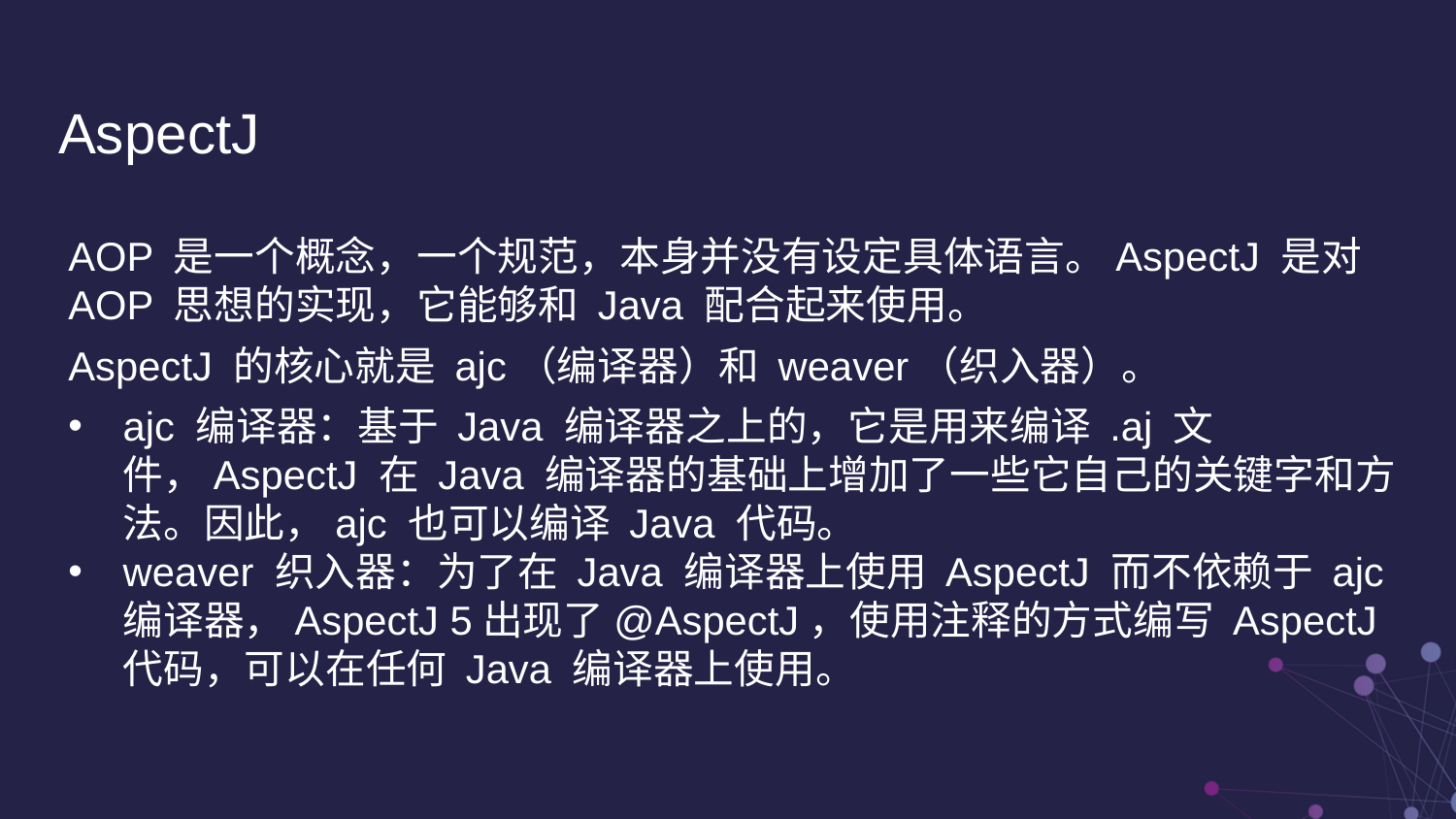

AspectJ
AOP 是一个概念，一个规范，本身并没有设定具体语言。AspectJ 是对AOP 思想的实现，它能够和 Java 配合起来使用。
AspectJ 的核心就是 ajc（编译器）和 weaver（织入器）。
ajc 编译器：基于 Java 编译器之上的，它是用来编译 .aj 文件，AspectJ 在 Java 编译器的基础上增加了一些它自己的关键字和方法。因此，ajc 也可以编译 Java 代码。
weaver 织入器：为了在 Java 编译器上使用 AspectJ 而不依赖于 ajc 编译器，AspectJ 5出现了@AspectJ，使用注释的方式编写 AspectJ 代码，可以在任何 Java 编译器上使用。